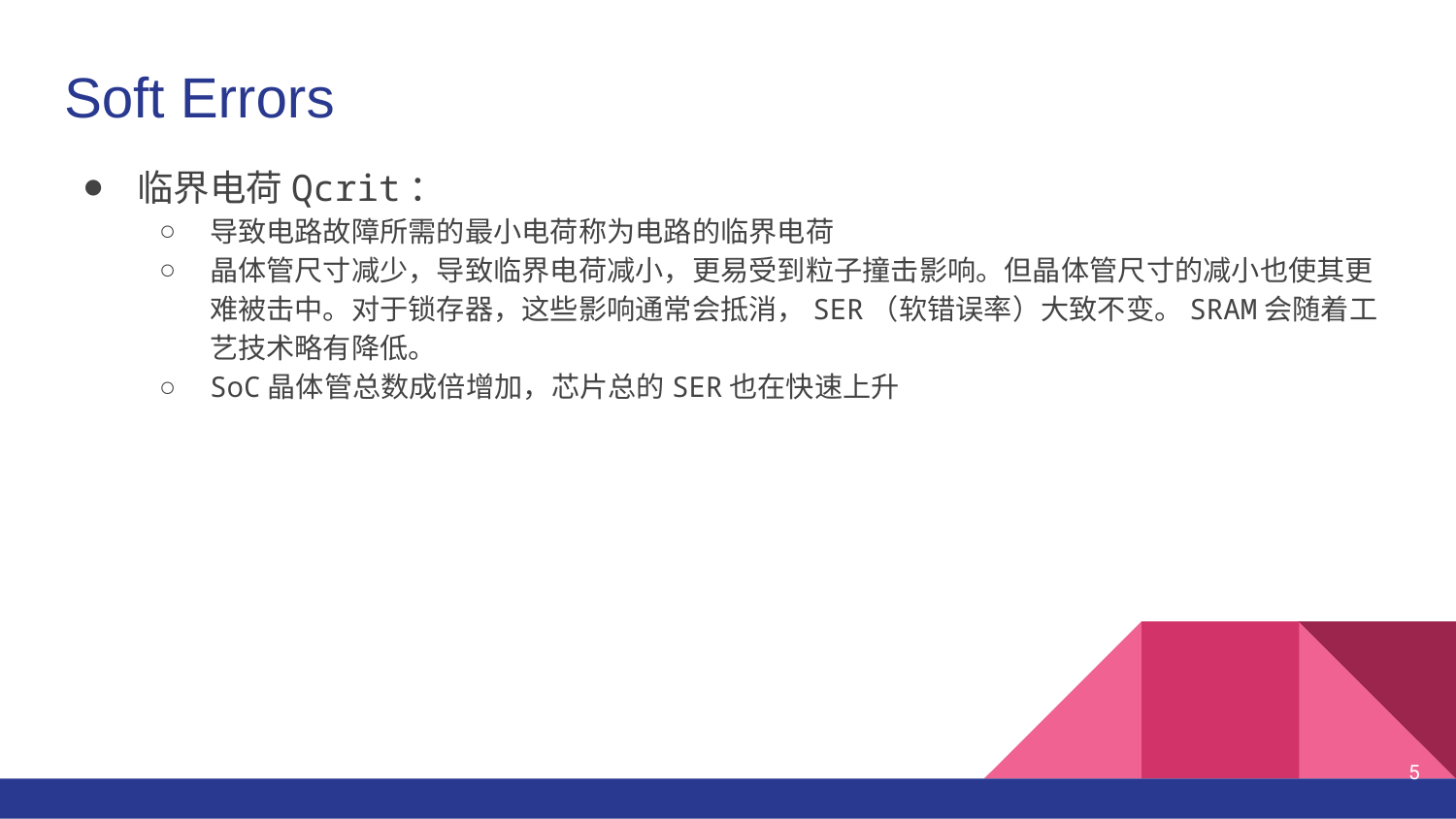

# Soft Errors
临界电荷Qcrit：
导致电路故障所需的最小电荷称为电路的临界电荷
晶体管尺寸减少，导致临界电荷减小，更易受到粒子撞击影响。但晶体管尺寸的减小也使其更难被击中。对于锁存器，这些影响通常会抵消，SER（软错误率）大致不变。SRAM会随着工艺技术略有降低。
SoC晶体管总数成倍增加，芯片总的SER也在快速上升
5